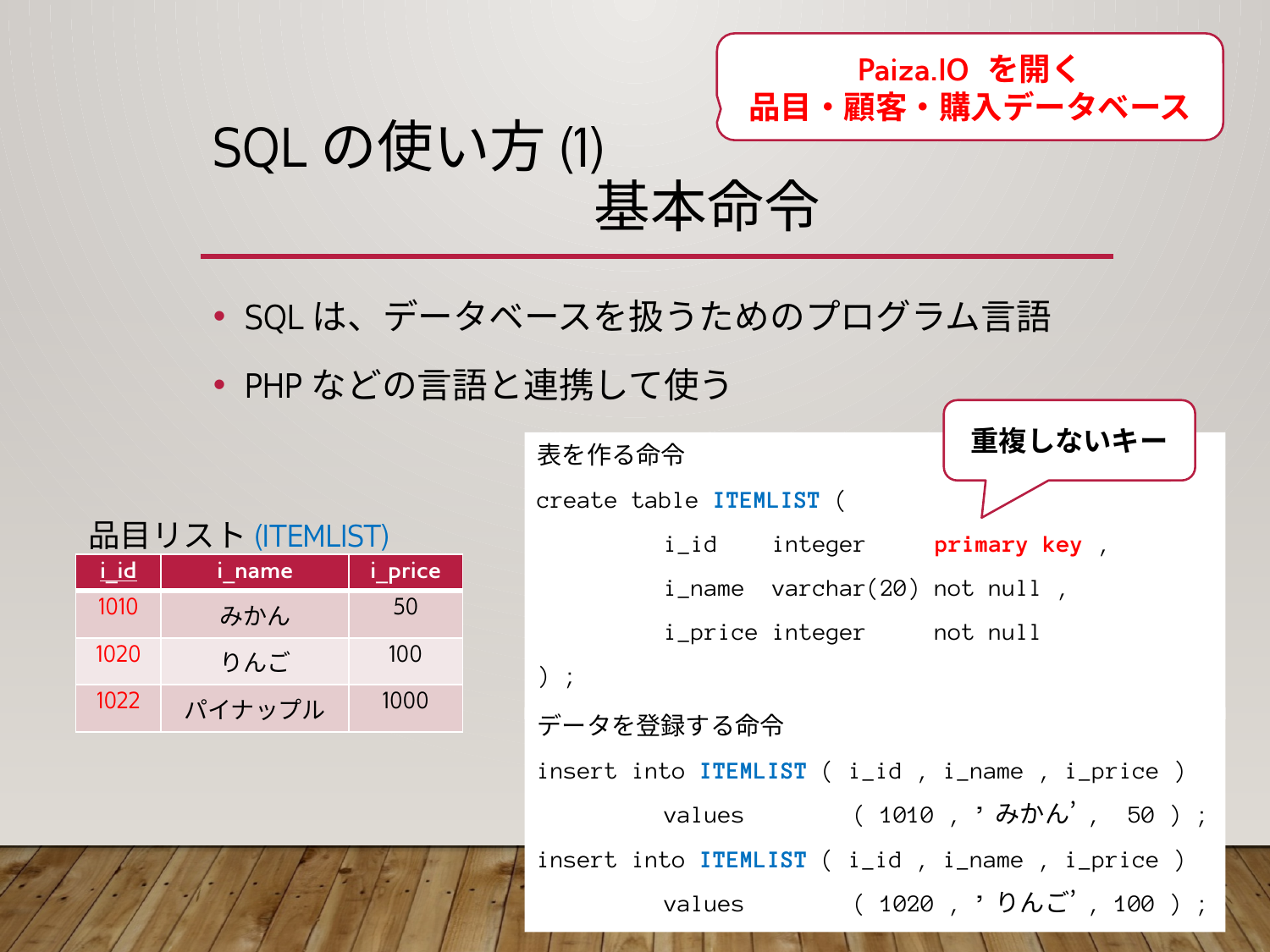

Paiza.IO を開く
品目・顧客・購入データベース
# SQLの使い方(1) 基本命令
SQLは、データベースを扱うためのプログラム言語
PHPなどの言語と連携して使う

重複しないキー
表を作る命令
create table ITEMLIST (
	i_id    integer     primary key ,
	i_name  varchar(20) not null ,
	i_price integer     not null
) ;

品目リスト(ITEMLIST)
| i\_id | i\_name | i\_price |
| --- | --- | --- |
| 1010 | みかん | 50 |
| 1020 | りんご | 100 |
| 1022 | パイナップル | 1000 |
データを登録する命令
insert into ITEMLIST ( i_id , i_name , i_price )
	values        ( 1010 , ’みかん’ ,  50 ) ;
insert into ITEMLIST ( i_id , i_name , i_price )
	values        ( 1020 , ’りんご’ , 100 ) ;